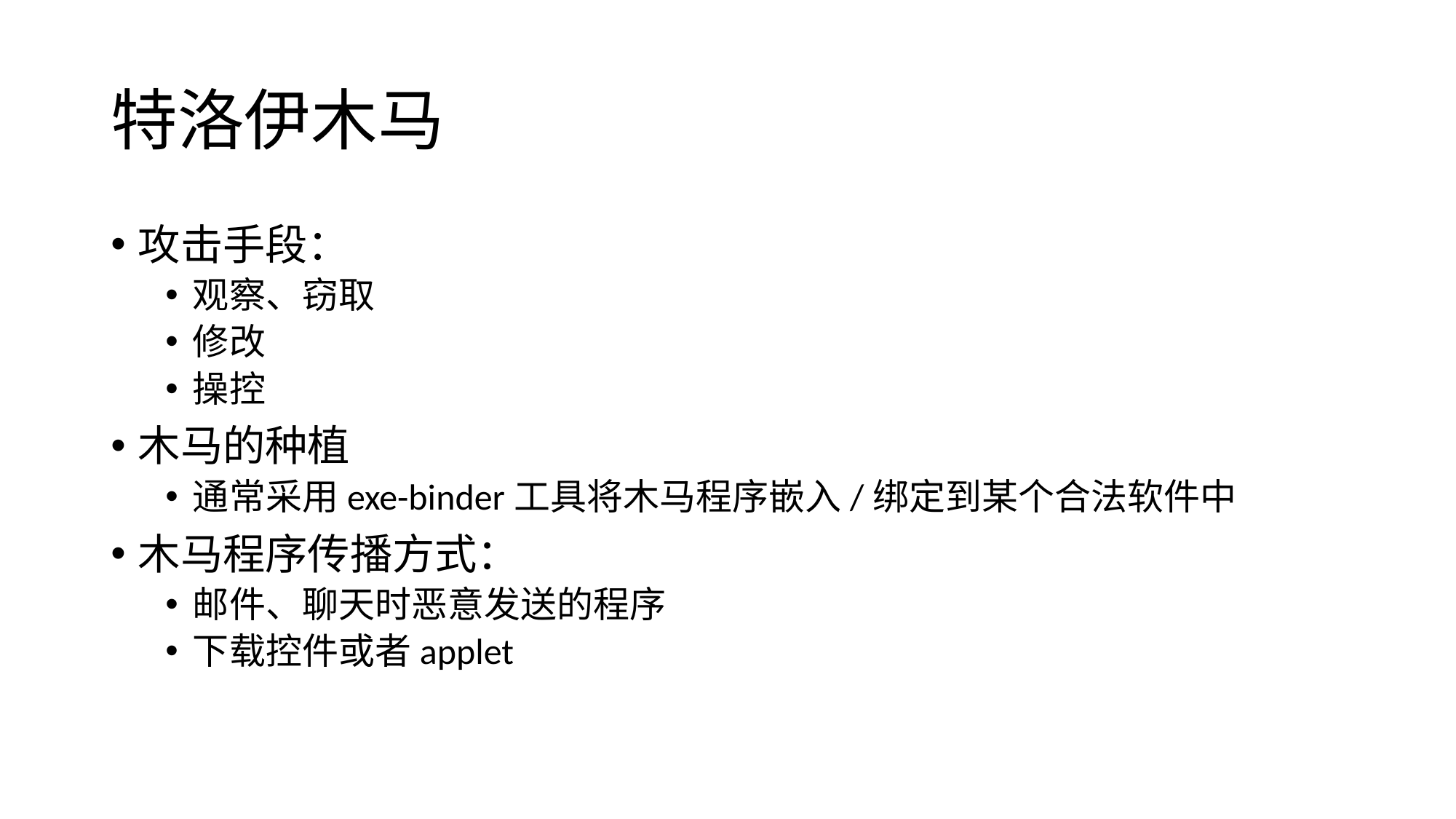

# 特洛伊木马
攻击手段：
观察、窃取
修改
操控
木马的种植
通常采用exe-binder工具将木马程序嵌入/绑定到某个合法软件中
木马程序传播方式：
邮件、聊天时恶意发送的程序
下载控件或者applet